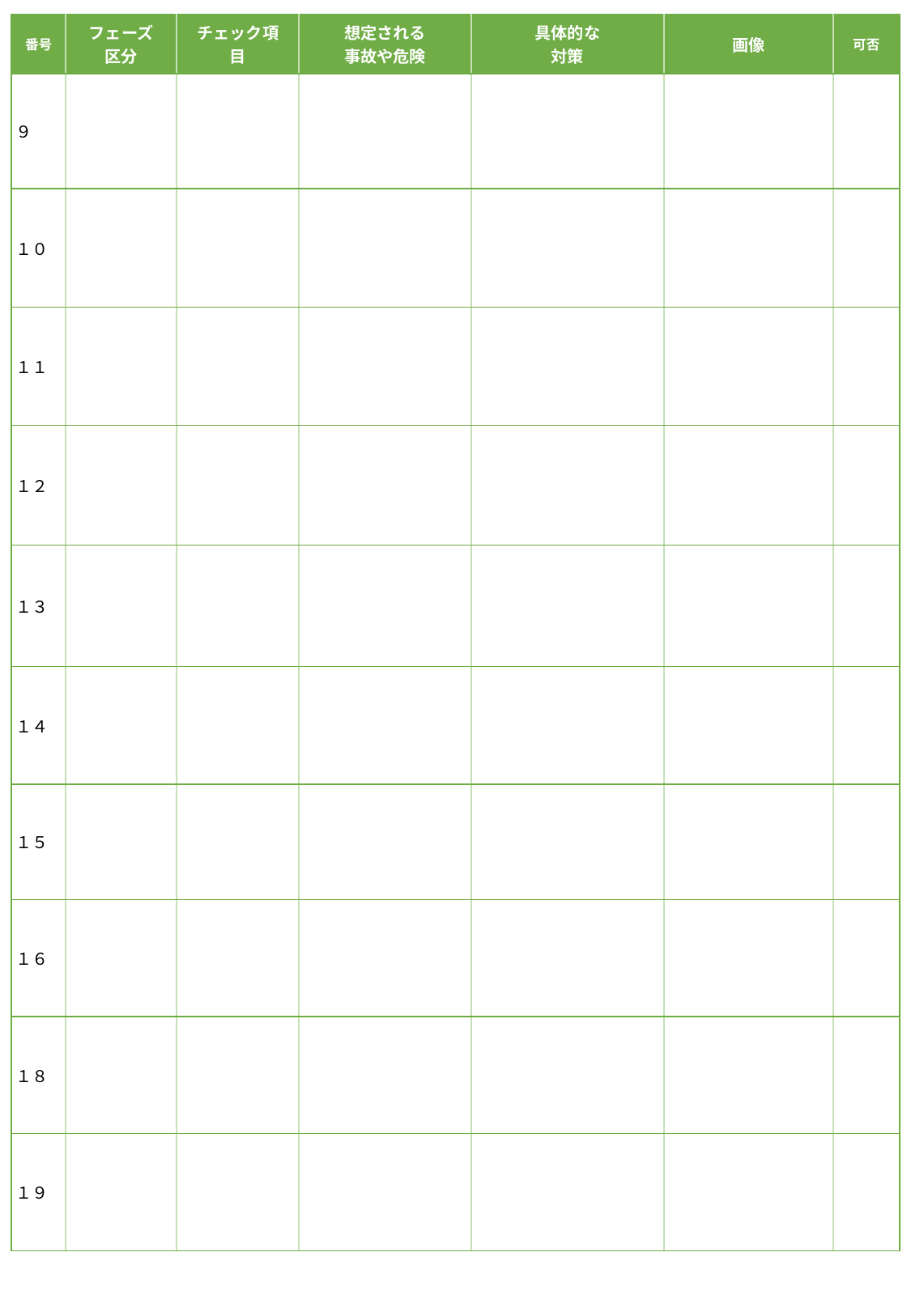

| 番号 | フェーズ 区分 | チェック項目 | 想定される 事故や危険 | 具体的な 対策 | 画像 | 可否 |
| --- | --- | --- | --- | --- | --- | --- |
| ９ |  |  |  |  |  |  |
| １０ |  |  |  |  |  |  |
| １１ |  |  |  |  |  |  |
| １２ |  |  |  |  |  |  |
| １３ |  |  |  |  |  |  |
| １４ |  |  |  |  |  |  |
| １５ |  |  |  |  |  |  |
| １６ |  |  |  |  |  |  |
| １８ |  |  |  |  |  |  |
| １９ |  |  |  |  |  |  |
|  |  |
| --- | --- |